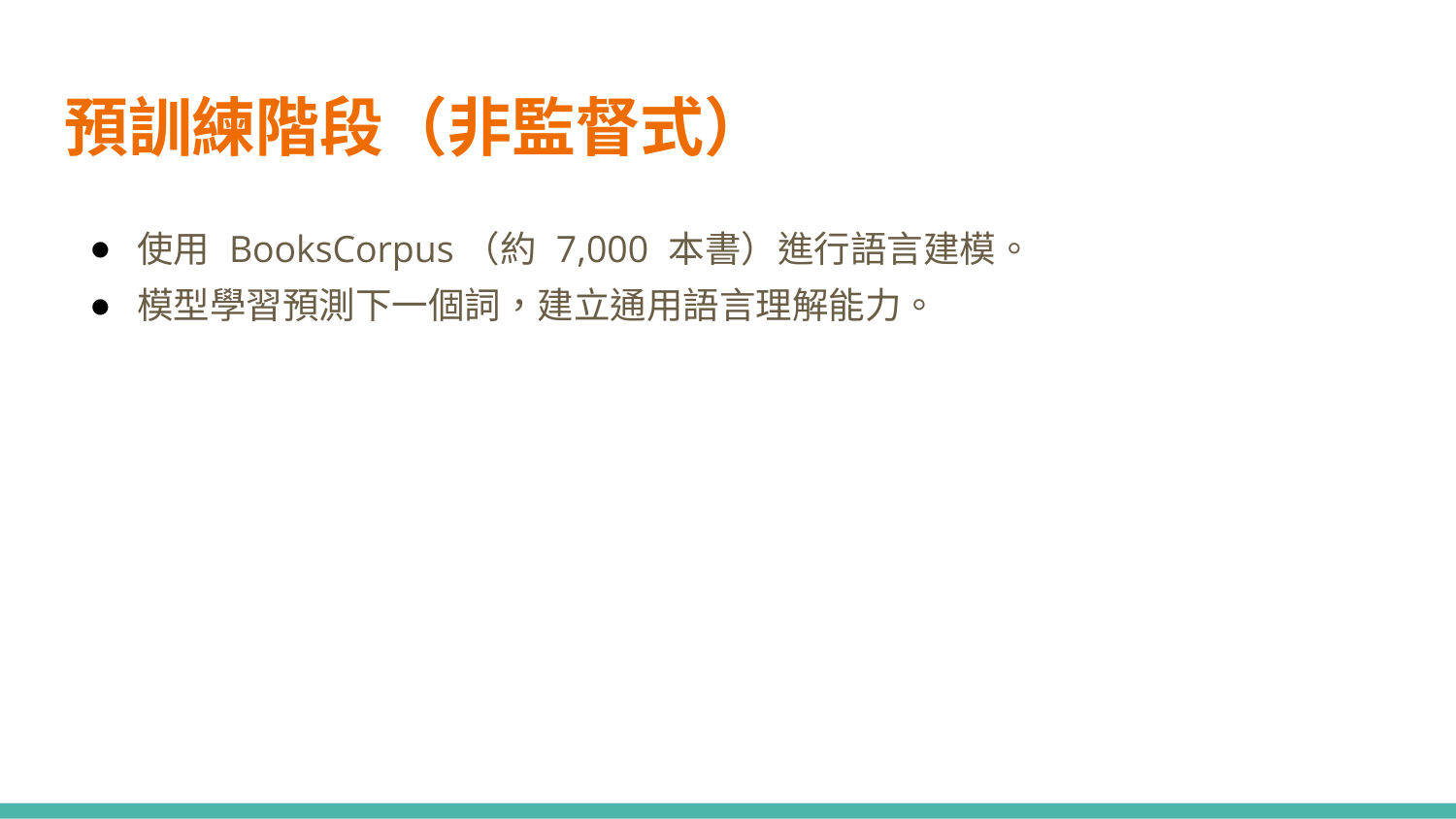

# 預訓練階段（非監督式）
使用 BooksCorpus（約 7,000 本書）進行語言建模。
模型學習預測下一個詞，建立通用語言理解能力。